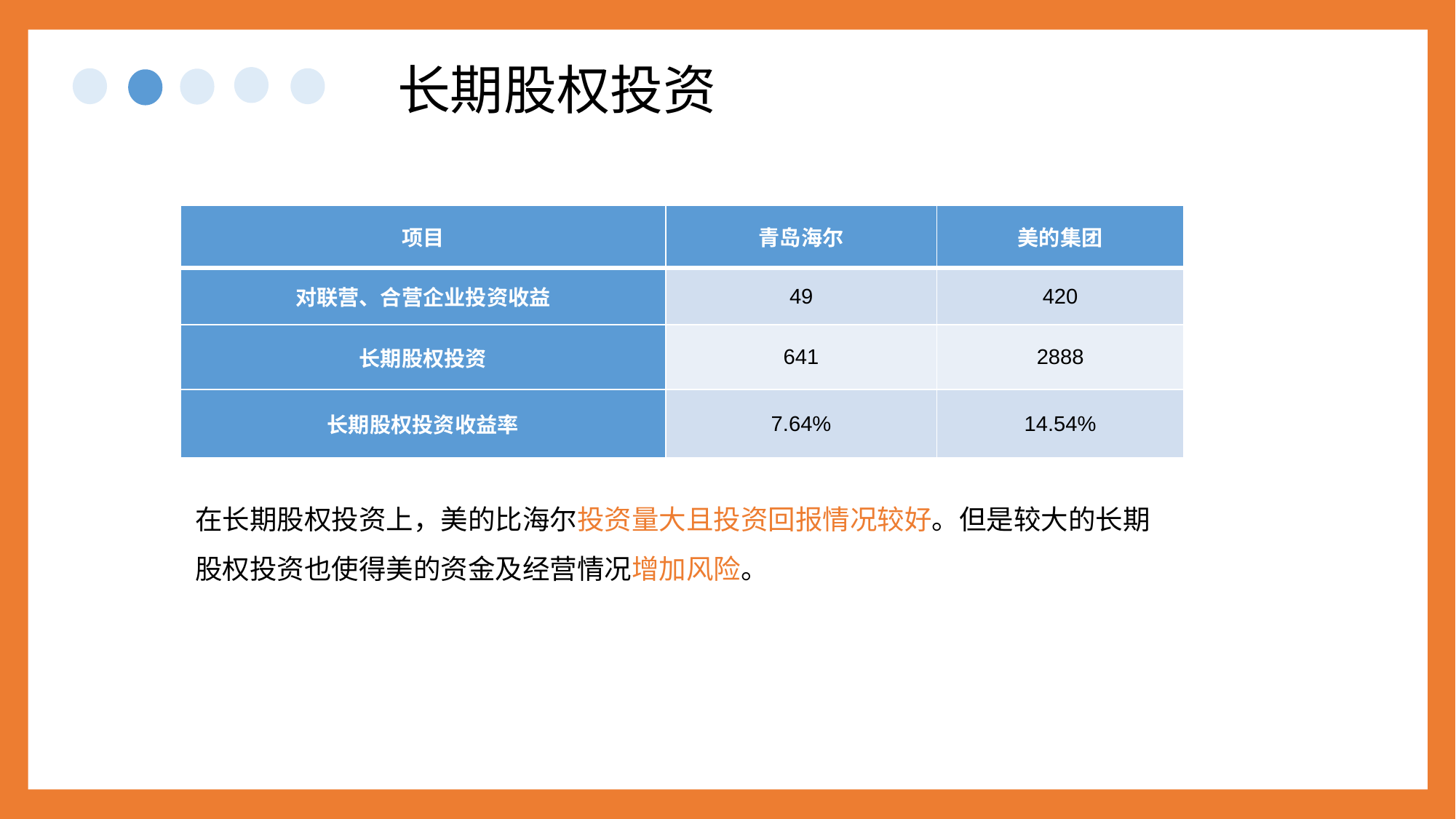

长期股权投资

| 项目 | 青岛海尔 | 美的集团 |
| --- | --- | --- |
| 对联营、合营企业投资收益 | 49 | 420 |
| 长期股权投资 | 641 | 2888 |
| 长期股权投资收益率 | 7.64% | 14.54% |
在长期股权投资上，美的比海尔投资量大且投资回报情况较好。但是较大的长期股权投资也使得美的资金及经营情况增加风险。